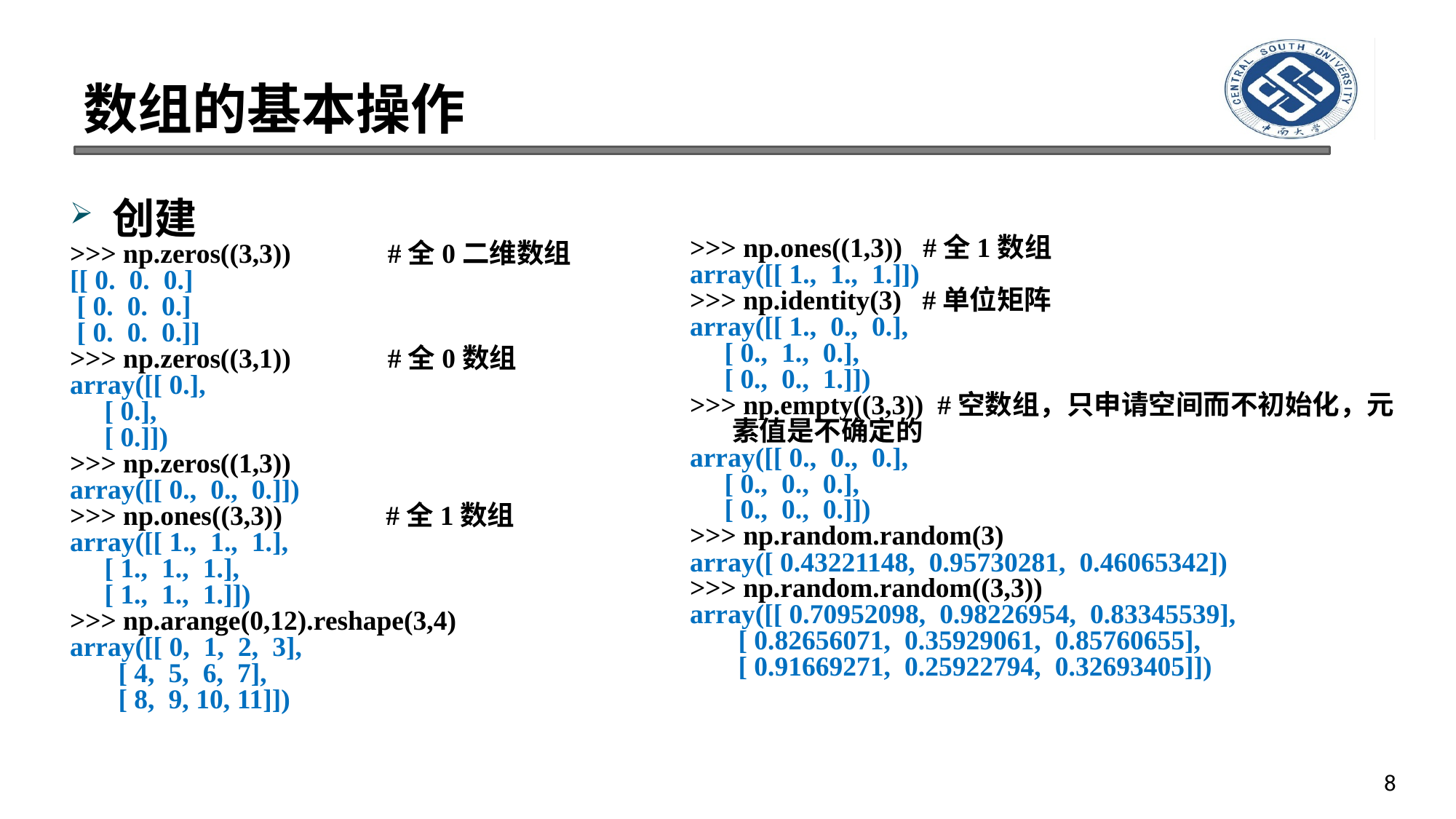

# 数组的基本操作
创建
>>> np.zeros((3,3))              #全0二维数组
[[ 0.  0.  0.]
 [ 0.  0.  0.]
 [ 0.  0.  0.]]
>>> np.zeros((3,1))              #全0数组
array([[ 0.],
     [ 0.],
     [ 0.]])
>>> np.zeros((1,3))
array([[ 0.,  0.,  0.]])
>>> np.ones((3,3))               #全1数组
array([[ 1.,  1.,  1.],
     [ 1.,  1.,  1.],
     [ 1.,  1.,  1.]])
>>> np.arange(0,12).reshape(3,4)
array([[ 0,  1,  2,  3],
       [ 4,  5,  6,  7],
       [ 8,  9, 10, 11]])
>>> np.ones((1,3))   #全1数组
array([[ 1.,  1.,  1.]])
>>> np.identity(3)   #单位矩阵
array([[ 1.,  0.,  0.],
     [ 0.,  1.,  0.],
     [ 0.,  0.,  1.]])
>>> np.empty((3,3))  #空数组，只申请空间而不初始化，元素值是不确定的
array([[ 0.,  0.,  0.],
     [ 0.,  0.,  0.],
     [ 0.,  0.,  0.]])
>>> np.random.random(3)
array([ 0.43221148,  0.95730281,  0.46065342])
>>> np.random.random((3,3))
array([[ 0.70952098,  0.98226954,  0.83345539],
       [ 0.82656071,  0.35929061,  0.85760655],
       [ 0.91669271,  0.25922794,  0.32693405]])

8